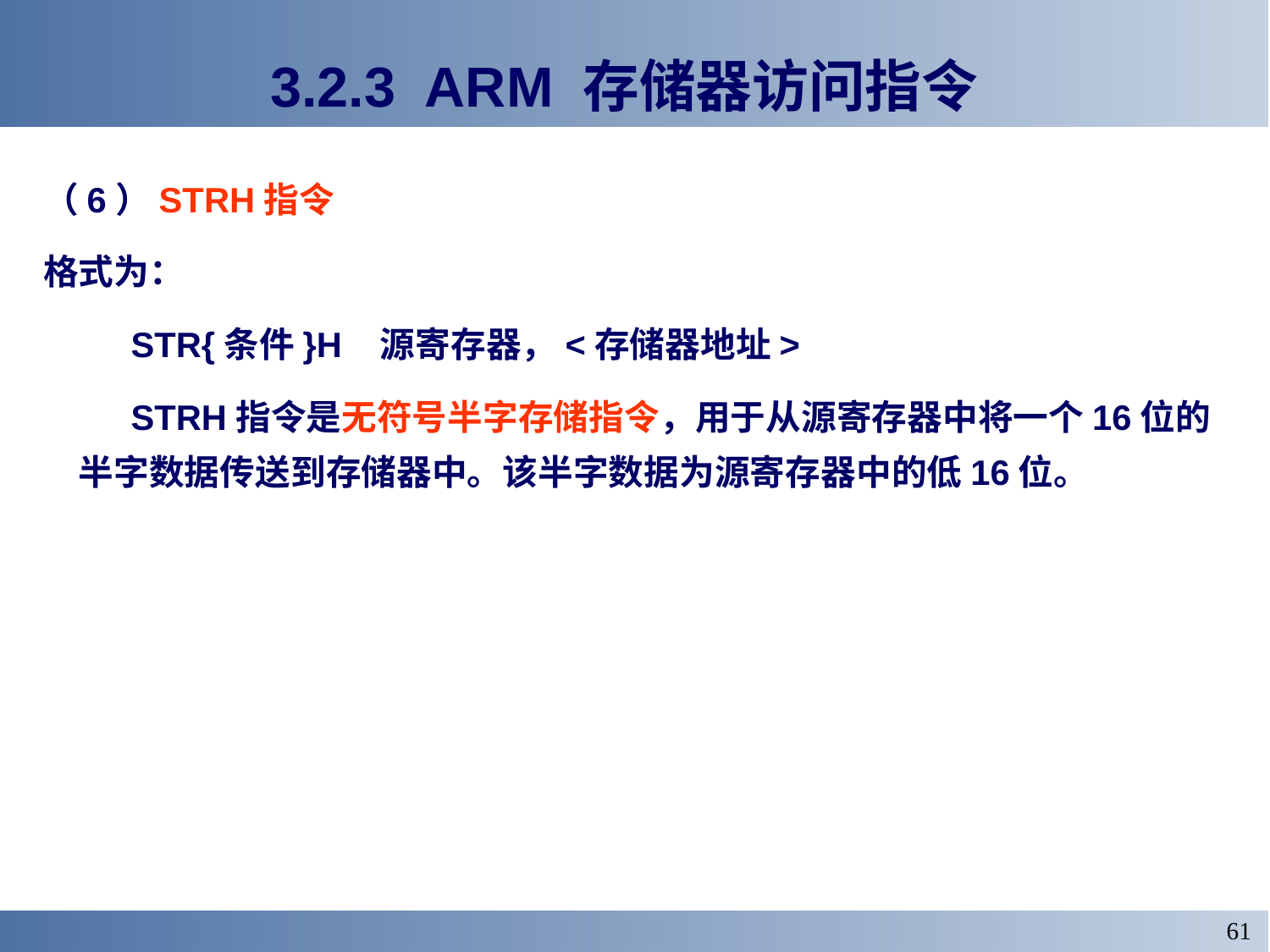

# 3.2.3  ARM 存储器访问指令
（6）STRH指令
格式为：
         STR{条件}H   源寄存器，<存储器地址>
         STRH指令是无符号半字存储指令，用于从源寄存器中将一个16位的半字数据传送到存储器中。该半字数据为源寄存器中的低16位。